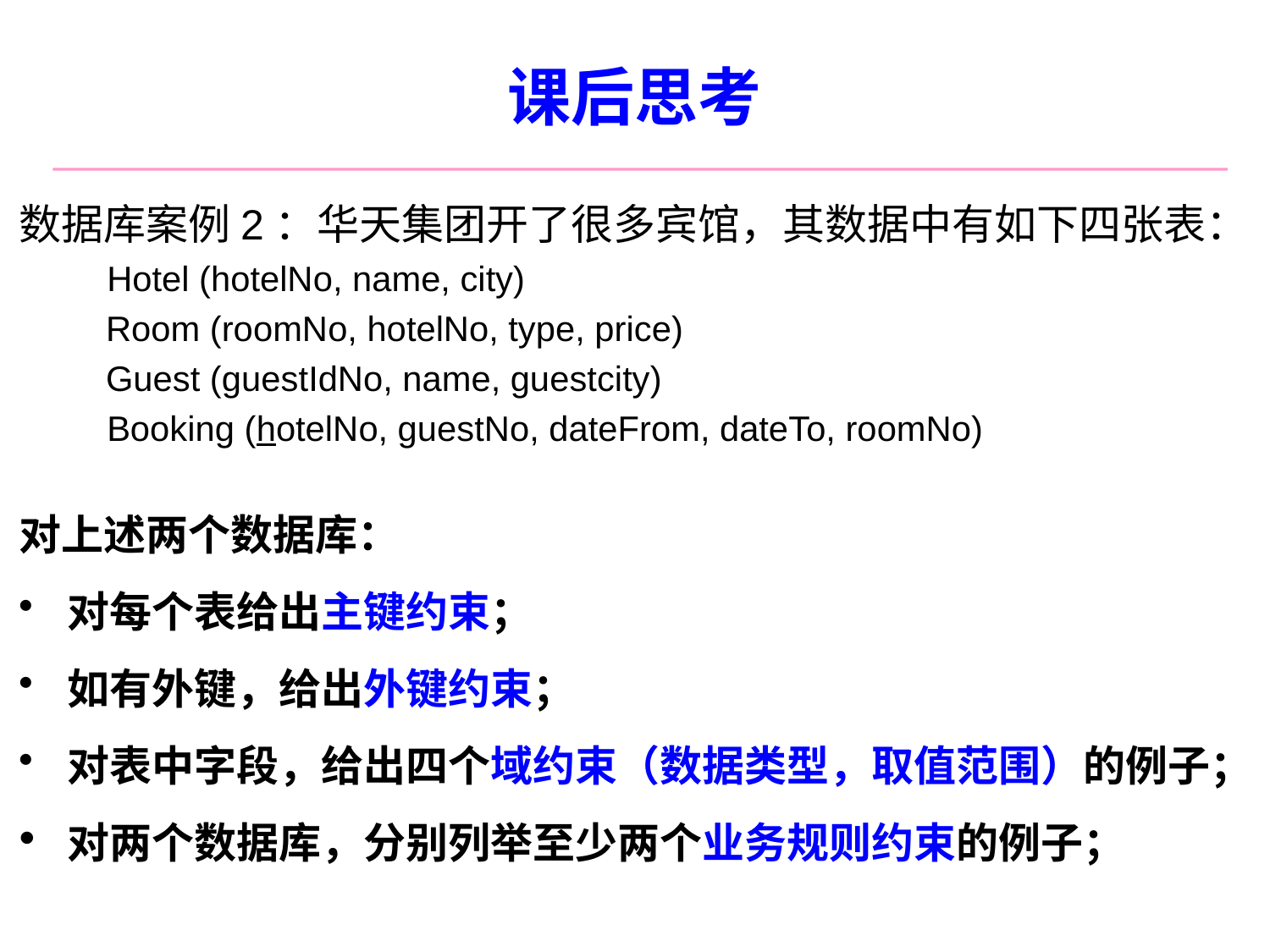

# 课后思考
数据库案例2：华天集团开了很多宾馆，其数据中有如下四张表：
         Hotel (hotelNo, name, city)
	    Room (roomNo, hotelNo, type, price)
	    Guest (guestIdNo, name, guestcity)
         Booking (hotelNo, guestNo, dateFrom, dateTo, roomNo)

对上述两个数据库：
对每个表给出主键约束；
如有外键，给出外键约束；
对表中字段，给出四个域约束（数据类型，取值范围）的例子；
对两个数据库，分别列举至少两个业务规则约束的例子；